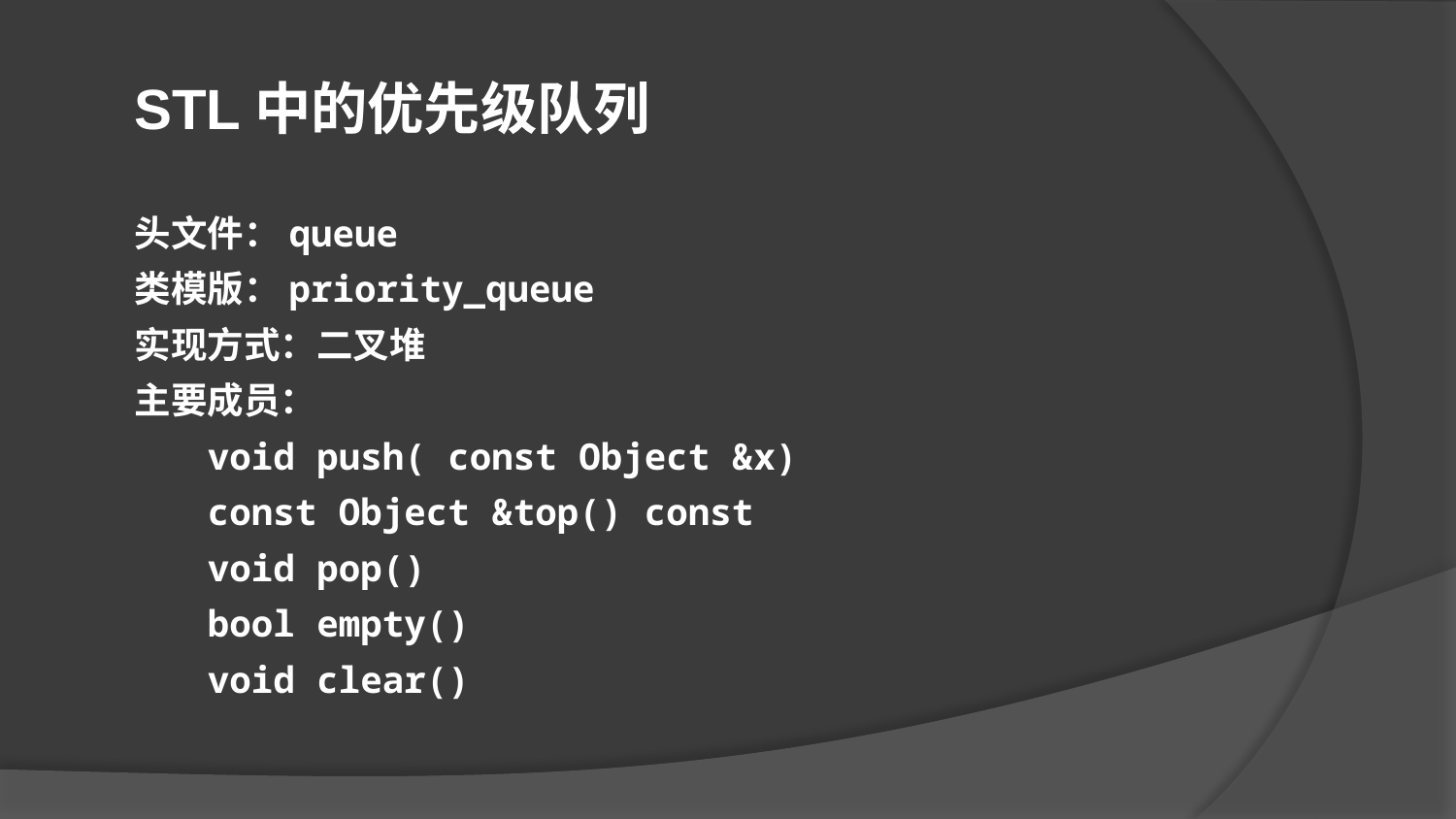

STL中的优先级队列
头文件：queue
类模版：priority_queue
实现方式：二叉堆
主要成员：
void push( const Object &x)
const Object &top() const
void pop()
bool empty()
void clear()